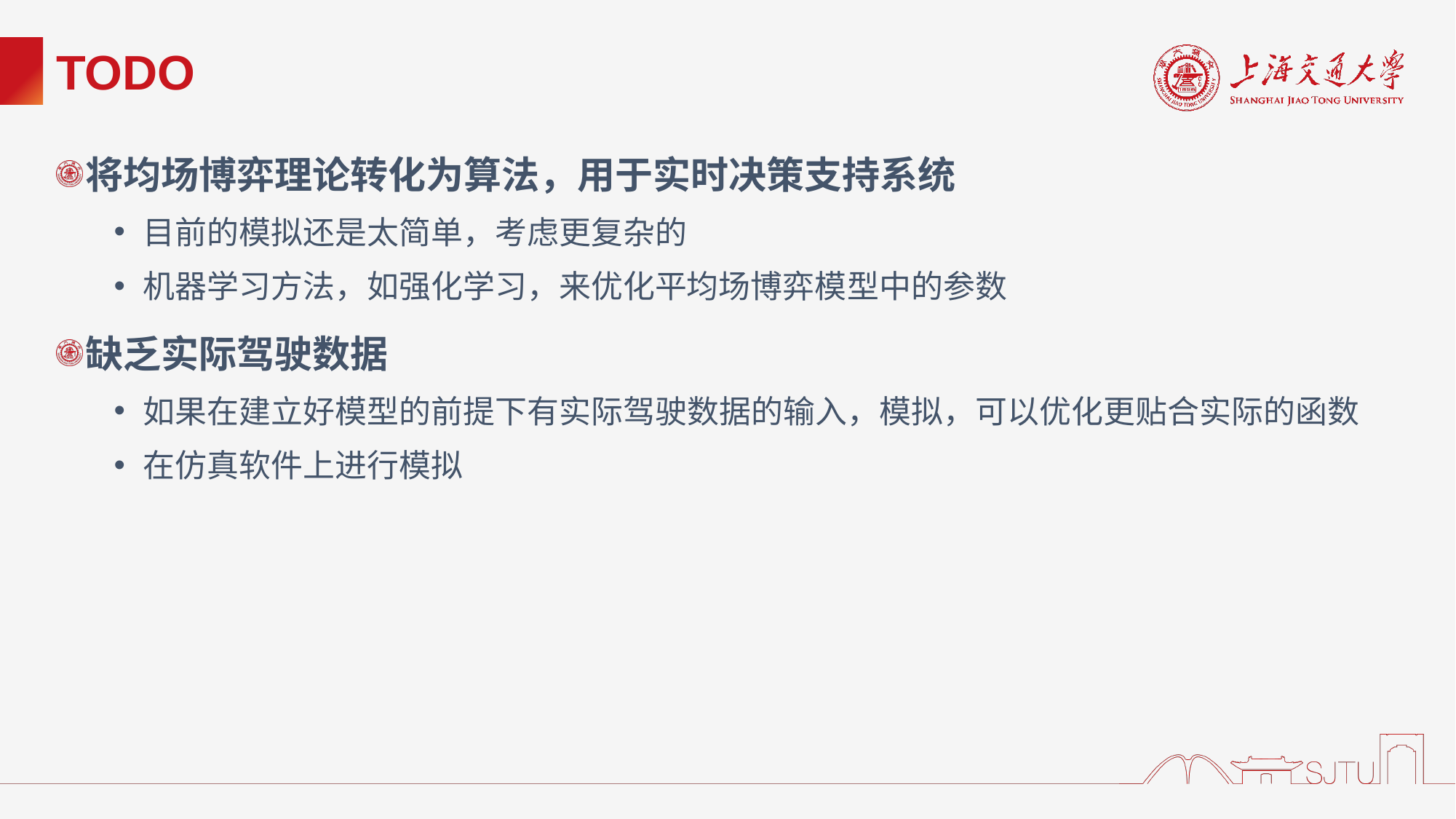

# TODO
将均场博弈理论转化为算法，用于实时决策支持系统
目前的模拟还是太简单，考虑更复杂的
机器学习方法，如强化学习，来优化平均场博弈模型中的参数
缺乏实际驾驶数据
如果在建立好模型的前提下有实际驾驶数据的输入，模拟，可以优化更贴合实际的函数
在仿真软件上进行模拟